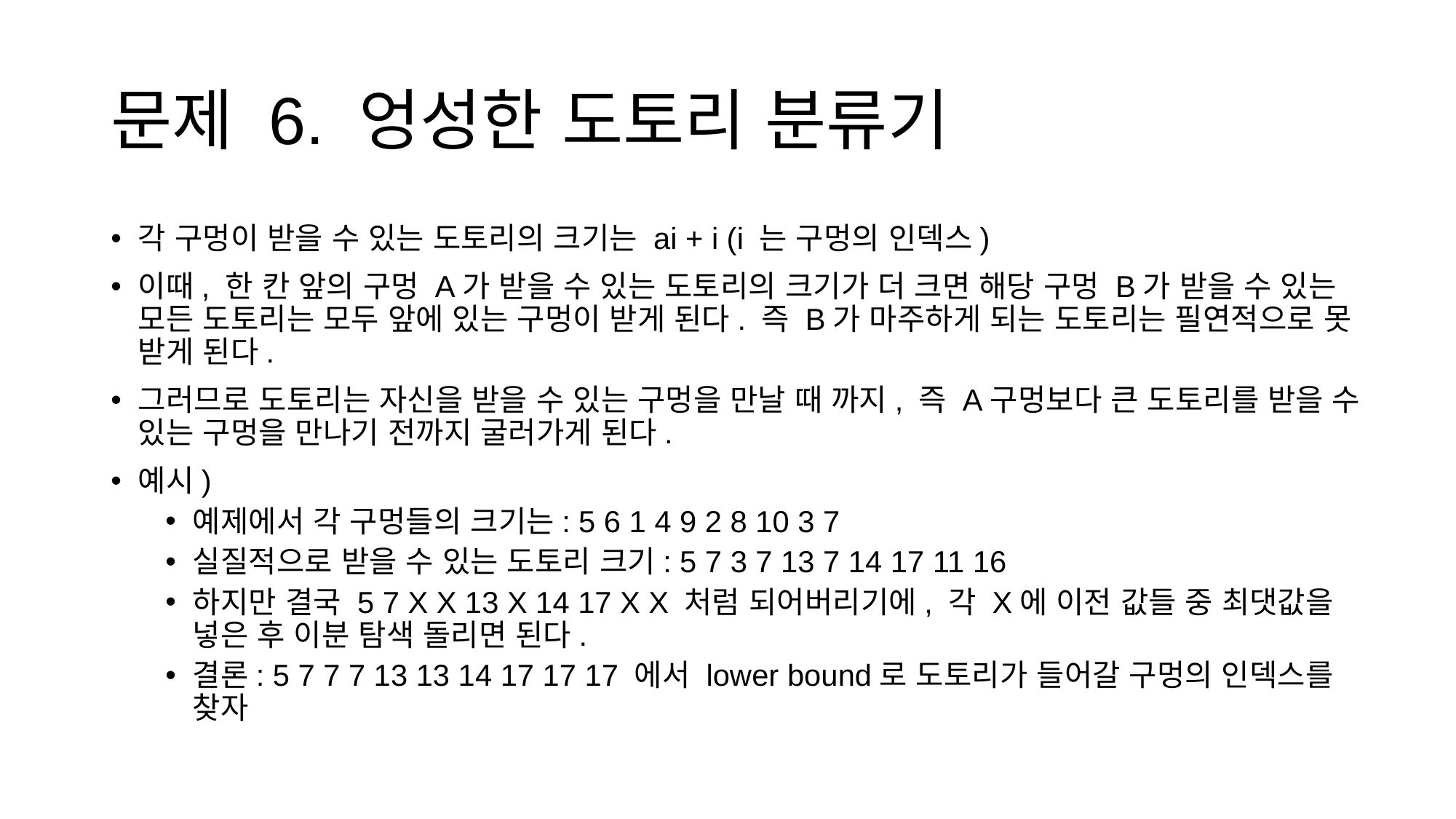

# 문제 6. 엉성한 도토리 분류기
각 구멍이 받을 수 있는 도토리의 크기는 ai + i (i 는 구멍의 인덱스)
이때, 한 칸 앞의 구멍 A가 받을 수 있는 도토리의 크기가 더 크면 해당 구멍 B가 받을 수 있는 모든 도토리는 모두 앞에 있는 구멍이 받게 된다. 즉 B가 마주하게 되는 도토리는 필연적으로 못 받게 된다.
그러므로 도토리는 자신을 받을 수 있는 구멍을 만날 때 까지, 즉 A구멍보다 큰 도토리를 받을 수 있는 구멍을 만나기 전까지 굴러가게 된다.
예시)
예제에서 각 구멍들의 크기는: 5 6 1 4 9 2 8 10 3 7
실질적으로 받을 수 있는 도토리 크기: 5 7 3 7 13 7 14 17 11 16
하지만 결국 5 7 X X 13 X 14 17 X X 처럼 되어버리기에, 각 X에 이전 값들 중 최댓값을 넣은 후 이분 탐색 돌리면 된다.
결론: 5 7 7 7 13 13 14 17 17 17 에서 lower bound로 도토리가 들어갈 구멍의 인덱스를 찾자